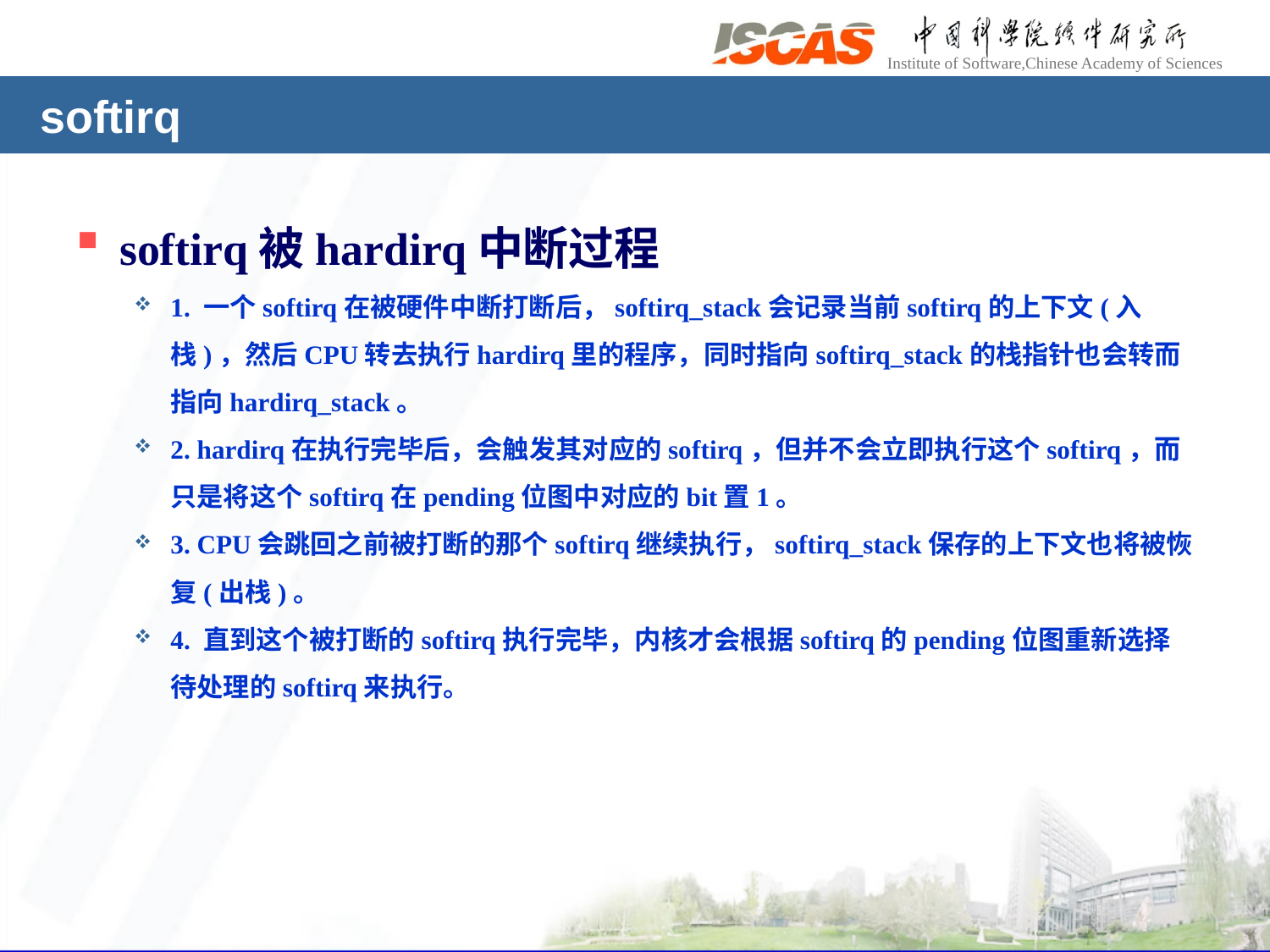

# softirq
softirq被hardirq中断过程
1. 一个softirq在被硬件中断打断后，softirq_stack会记录当前softirq的上下文(入栈)，然后CPU转去执行hardirq里的程序，同时指向softirq_stack的栈指针也会转而指向hardirq_stack。
2. hardirq在执行完毕后，会触发其对应的softirq，但并不会立即执行这个softirq，而只是将这个softirq在pending位图中对应的bit置1。
3. CPU会跳回之前被打断的那个softirq继续执行，softirq_stack保存的上下文也将被恢复(出栈)。
4. 直到这个被打断的softirq执行完毕，内核才会根据softirq的pending位图重新选择待处理的softirq来执行。